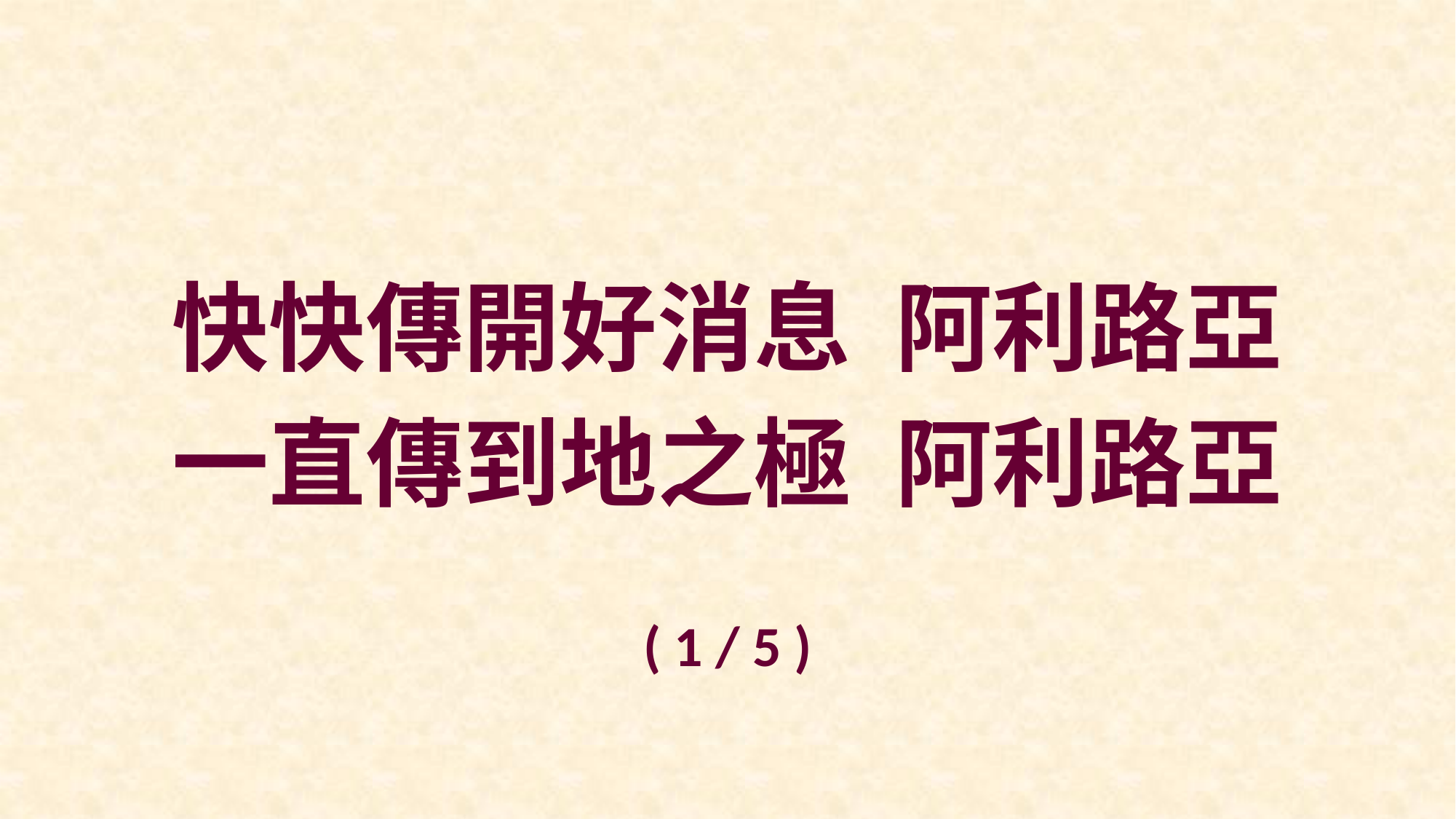

快快傳開好消息  阿利路亞
一直傳到地之極  阿利路亞
( 1 / 5 )